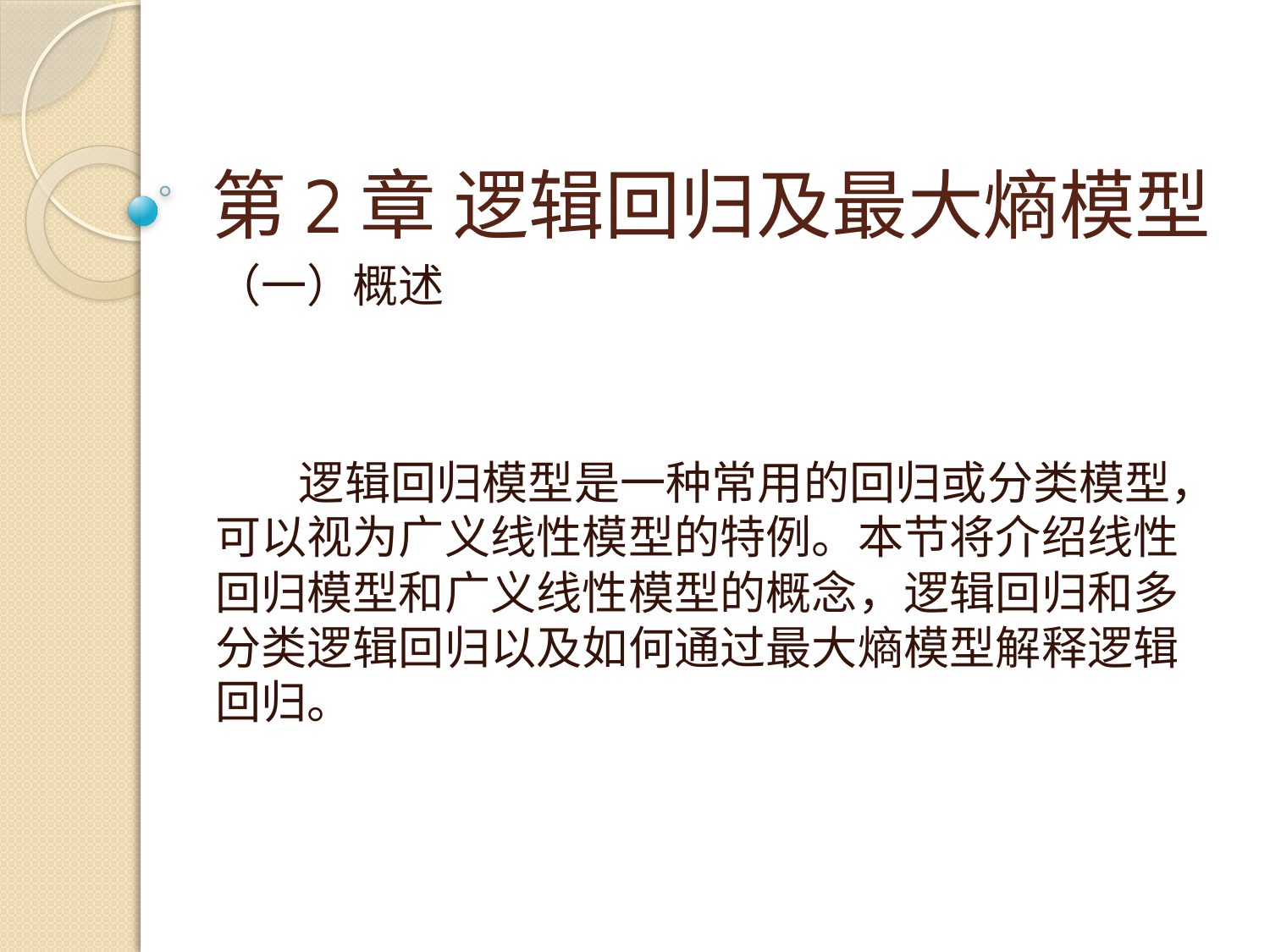

# 第2章 逻辑回归及最大熵模型
（一）概述

       逻辑回归模型是一种常用的回归或分类模型，可以视为广义线性模型的特例。本节将介绍线性回归模型和广义线性模型的概念，逻辑回归和多分类逻辑回归以及如何通过最大熵模型解释逻辑回归。